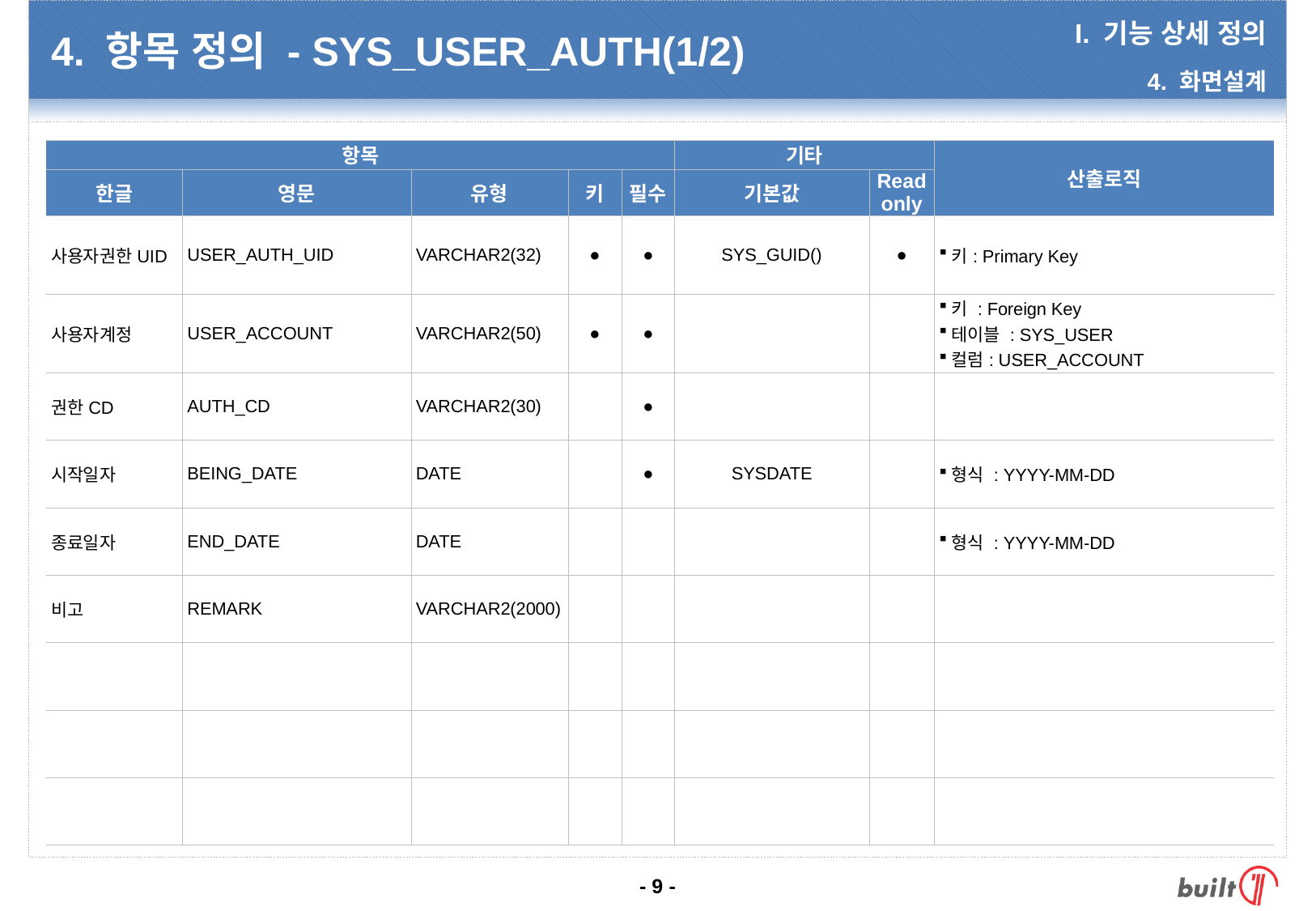

# 4. 항목 정의 - SYS_USER_AUTH(1/2)
I. 기능 상세 정의
4. 화면설계
| 항목 |  |  |  |  | 기타 |  | 산출로직 |
| --- | --- | --- | --- | --- | --- | --- | --- |
| 한글 | 영문 | 유형 | 키 | 필수 | 기본값 | Read only |  |
| 사용자권한UID | USER\_AUTH\_UID | VARCHAR2(32) | ● | ● | SYS\_GUID() | ● | 키: Primary Key |
| 사용자계정 | USER\_ACCOUNT | VARCHAR2(50) | ● | ● |  |  | 키 : Foreign Key 테이블 : SYS\_USER 컬럼: USER\_ACCOUNT |
| 권한CD | AUTH\_CD | VARCHAR2(30) |  | ● |  |  |  |
| 시작일자 | BEING\_DATE | DATE |  | ● | SYSDATE |  | 형식 : YYYY-MM-DD |
| 종료일자 | END\_DATE | DATE |  |  |  |  | 형식 : YYYY-MM-DD |
| 비고 | REMARK | VARCHAR2(2000) |  |  |  |  |  |
|  |  |  |  |  |  |  |  |
|  |  |  |  |  |  |  |  |
|  |  |  |  |  |  |  |  |